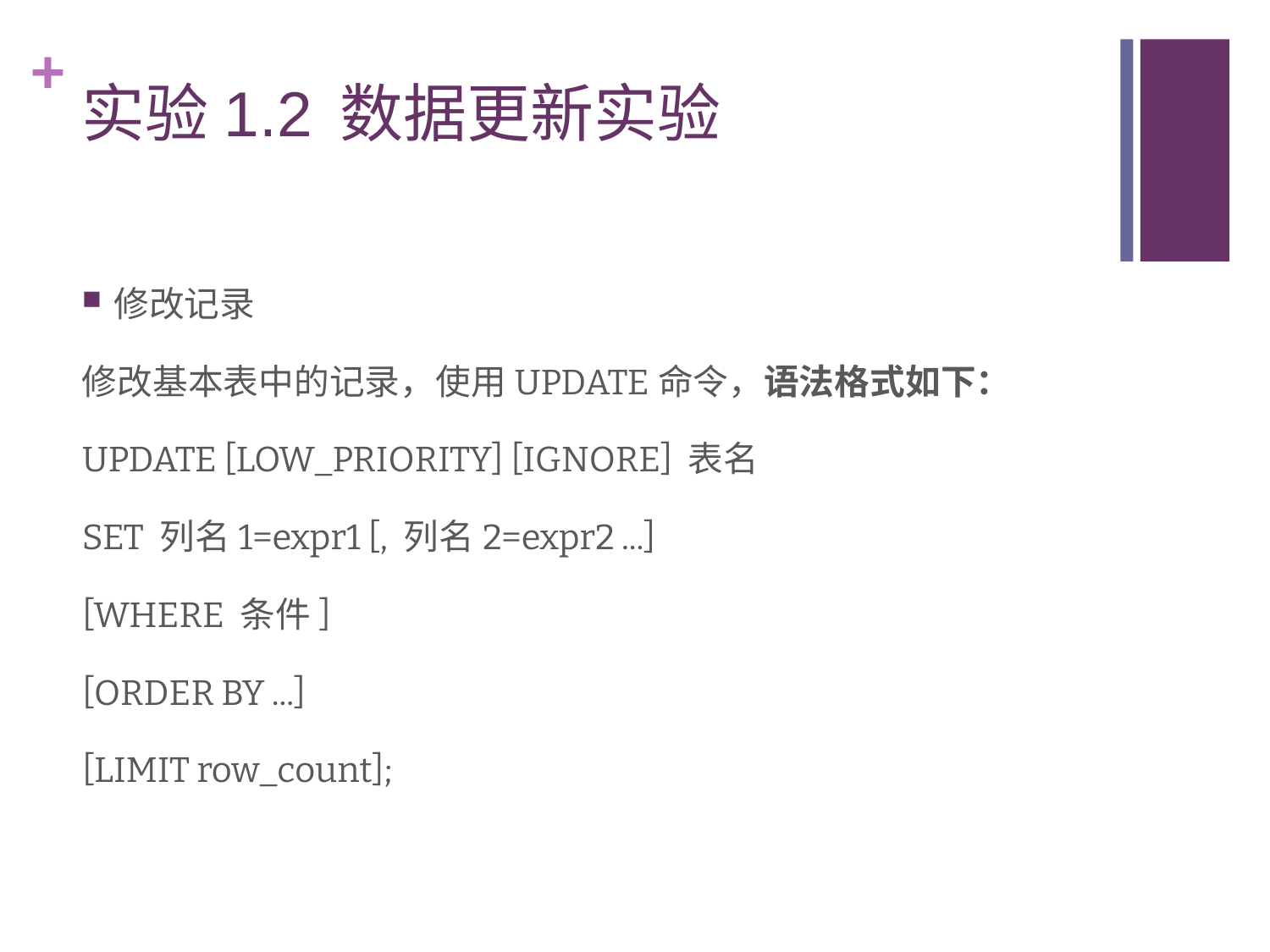

# 实验1.2 数据更新实验
修改记录
修改基本表中的记录，使用UPDATE命令，语法格式如下：
UPDATE [LOW_PRIORITY] [IGNORE] 表名
SET 列名1=expr1 [, 列名2=expr2 ...]
[WHERE 条件]
[ORDER BY ...]
[LIMIT row_count];